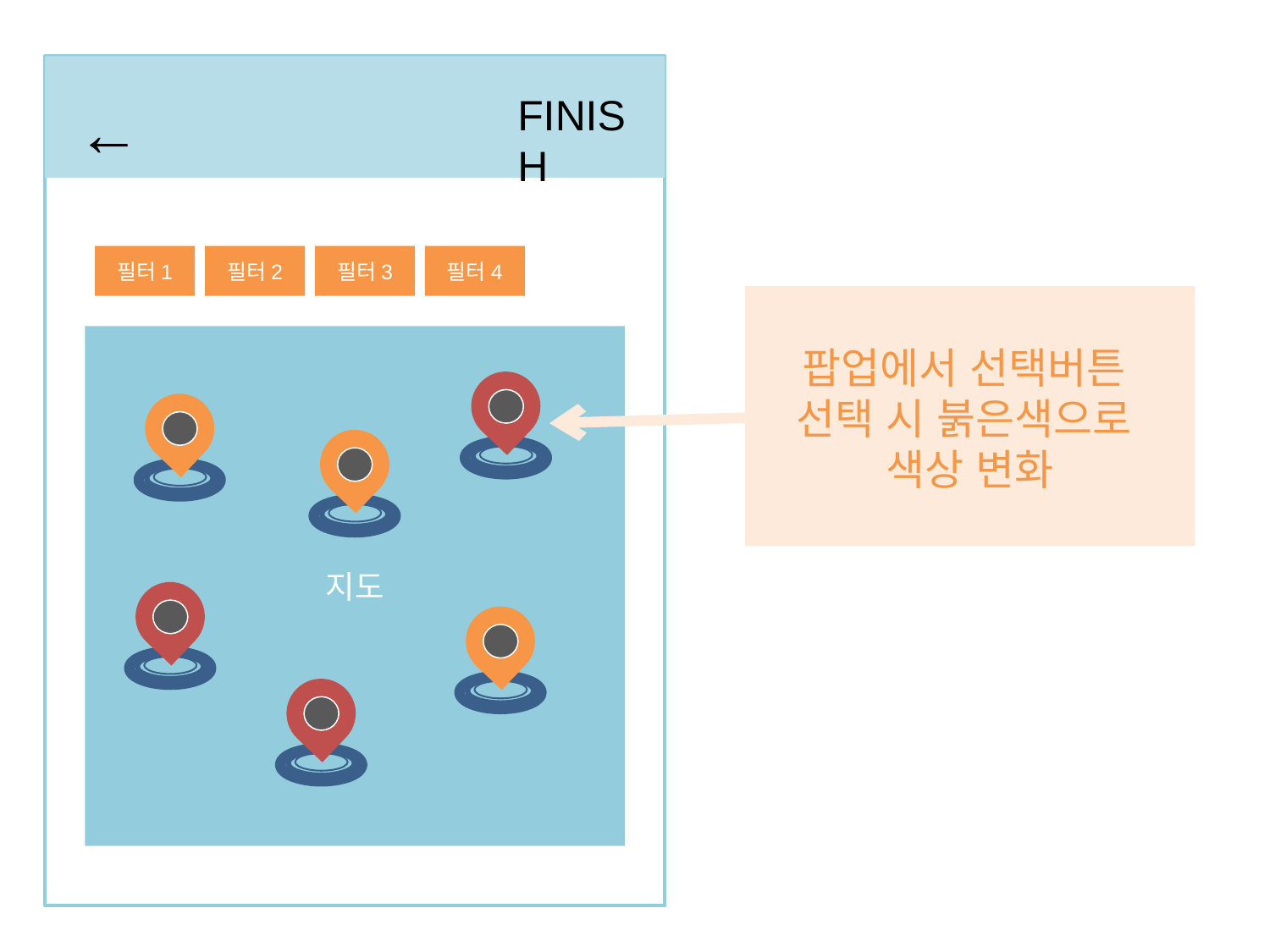

지도
FINISH
←
필터1
필터2
필터3
필터4

팝업에서 선택버튼
선택 시 붉은색으로
색상 변화